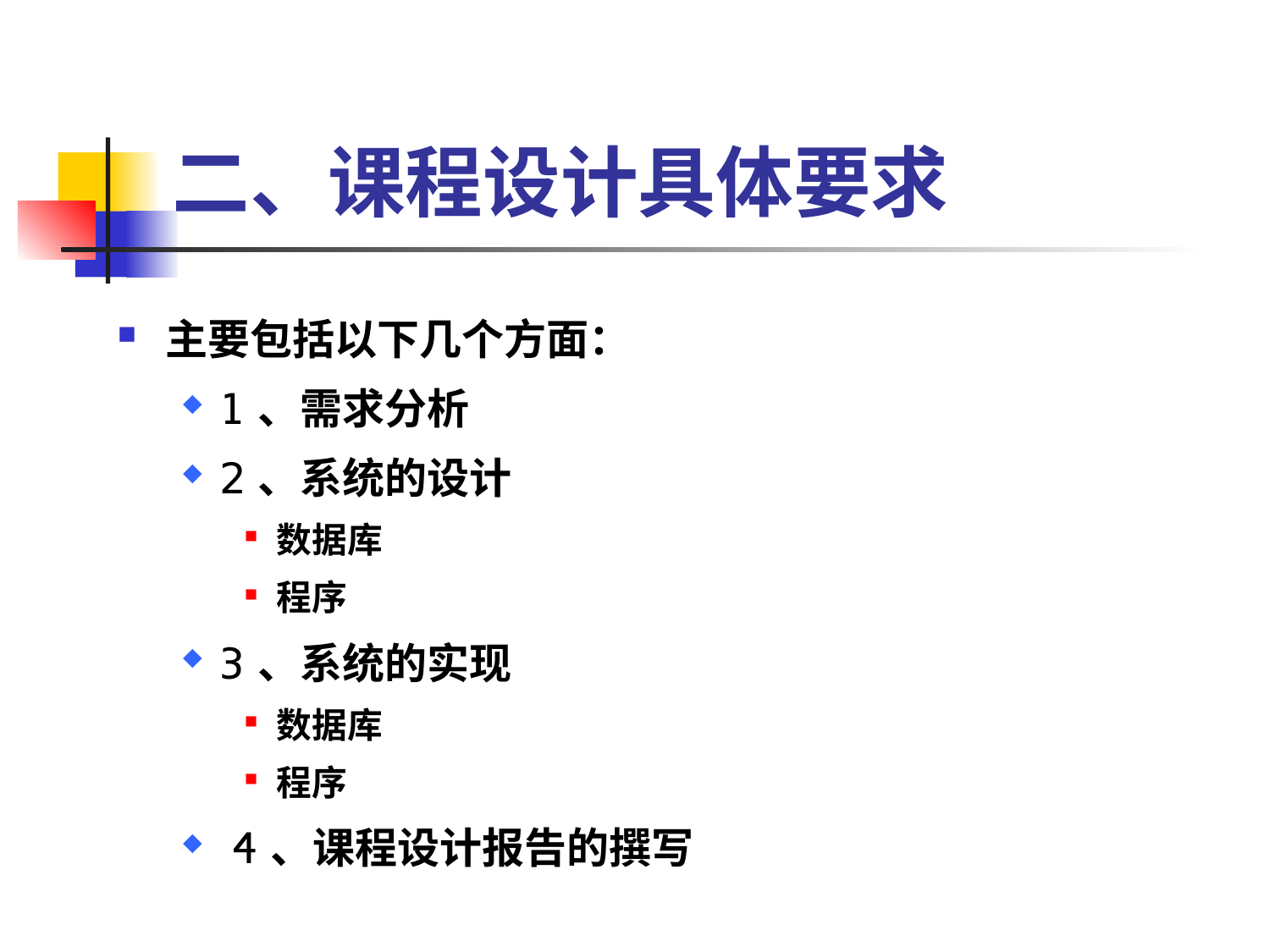

# 二、课程设计具体要求
主要包括以下几个方面：
1、需求分析
2、系统的设计
数据库
程序
3、系统的实现
数据库
程序
 4、课程设计报告的撰写
5